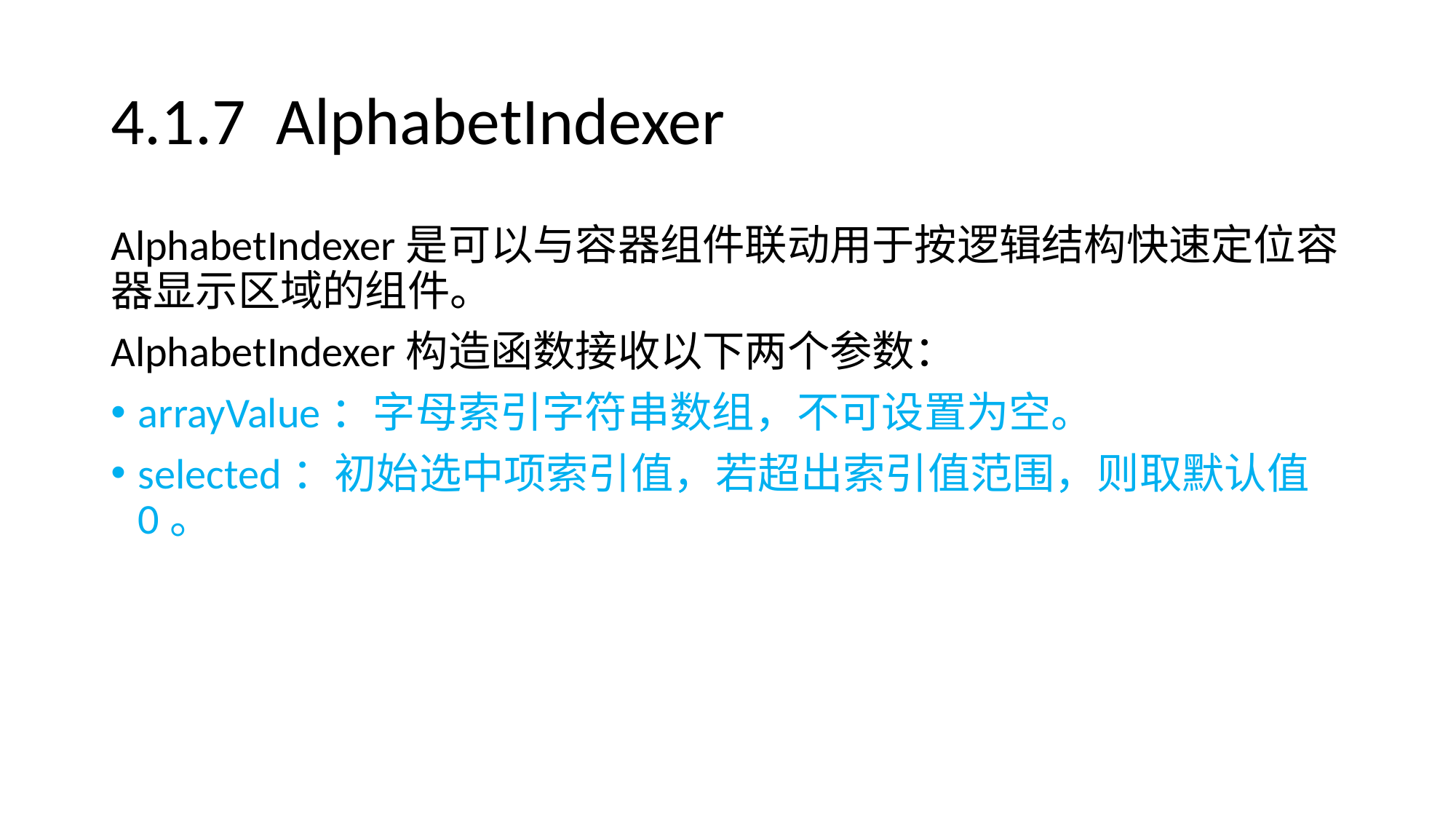

# 4.1.7  AlphabetIndexer
AlphabetIndexer是可以与容器组件联动用于按逻辑结构快速定位容器显示区域的组件。
AlphabetIndexer构造函数接收以下两个参数：
arrayValue：字母索引字符串数组，不可设置为空。
selected：初始选中项索引值，若超出索引值范围，则取默认值0。